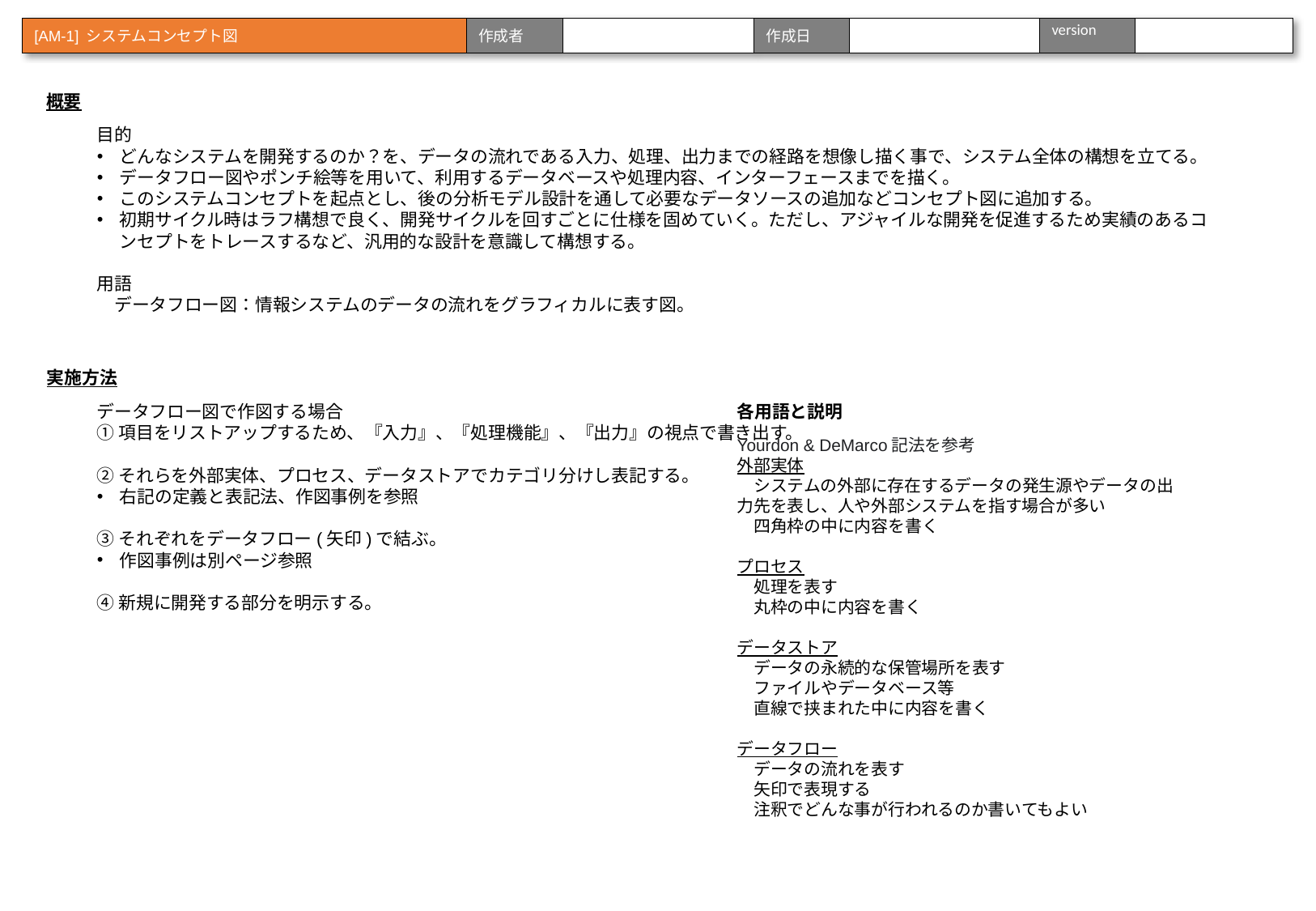

| [AM-1] システムコンセプト図 | 作成者 |  | 作成日 |  | version |  |
| --- | --- | --- | --- | --- | --- | --- |
概要
目的
どんなシステムを開発するのか？を、データの流れである入力、処理、出力までの経路を想像し描く事で、システム全体の構想を立てる。
データフロー図やポンチ絵等を用いて、利用するデータベースや処理内容、インターフェースまでを描く。
このシステムコンセプトを起点とし、後の分析モデル設計を通して必要なデータソースの追加などコンセプト図に追加する。
初期サイクル時はラフ構想で良く、開発サイクルを回すごとに仕様を固めていく。ただし、アジャイルな開発を促進するため実績のあるコンセプトをトレースするなど、汎用的な設計を意識して構想する。

用語
　データフロー図：情報システムのデータの流れをグラフィカルに表す図。
実施方法
データフロー図で作図する場合
①項目をリストアップするため、『入力』、『処理機能』、『出力』の視点で書き出す。

②それらを外部実体、プロセス、データストアでカテゴリ分けし表記する。
右記の定義と表記法、作図事例を参照

③それぞれをデータフロー(矢印)で結ぶ。
作図事例は別ページ参照

④新規に開発する部分を明示する。
各用語と説明
Yourdon & DeMarco記法を参考
外部実体
　システムの外部に存在するデータの発生源やデータの出力先を表し、人や外部システムを指す場合が多い
　四角枠の中に内容を書く

プロセス
　処理を表す
　丸枠の中に内容を書く

データストア
　データの永続的な保管場所を表す
　ファイルやデータベース等
　直線で挟まれた中に内容を書く

データフロー
　データの流れを表す
　矢印で表現する
　注釈でどんな事が行われるのか書いてもよい